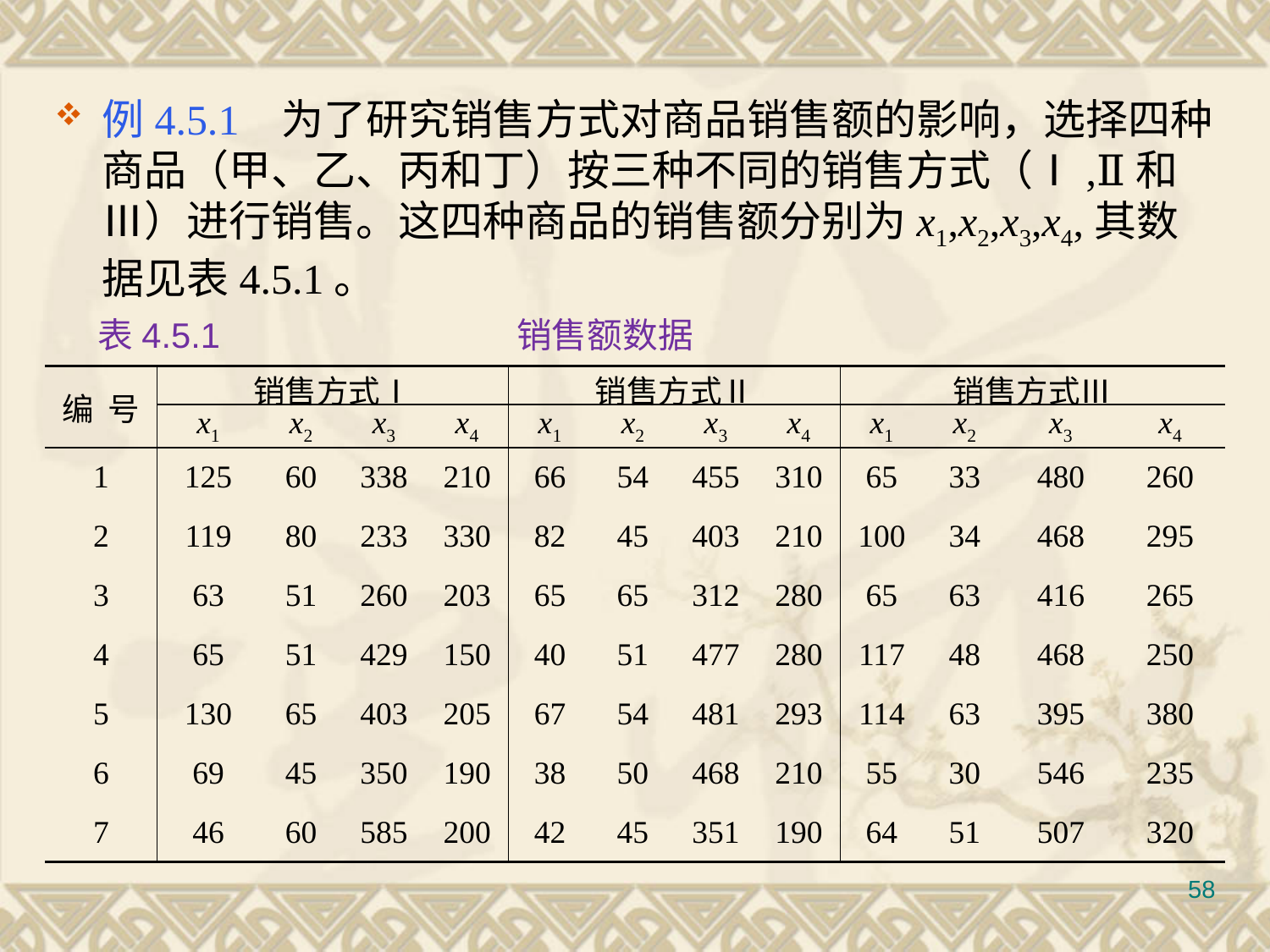

#
例4.5.1   为了研究销售方式对商品销售额的影响，选择四种商品（甲、乙、丙和丁）按三种不同的销售方式（Ⅰ,Ⅱ和Ⅲ）进行销售。这四种商品的销售额分别为x1,x2,x3,x4,其数据见表4.5.1。
表4.5.1			   销售额数据
| 编 号 | 销售方式Ⅰ |  |  |  | 销售方式Ⅱ |  |  |  | 销售方式Ⅲ |  |  |  |
| --- | --- | --- | --- | --- | --- | --- | --- | --- | --- | --- | --- | --- |
|  | x1 | x2 | x3 | x4 | x1 | x2 | x3 | x4 | x1 | x2 | x3 | x4 |
| 1 | 125 | 60 | 338 | 210 | 66 | 54 | 455 | 310 | 65 | 33 | 480 | 260 |
| 2 | 119 | 80 | 233 | 330 | 82 | 45 | 403 | 210 | 100 | 34 | 468 | 295 |
| 3 | 63 | 51 | 260 | 203 | 65 | 65 | 312 | 280 | 65 | 63 | 416 | 265 |
| 4 | 65 | 51 | 429 | 150 | 40 | 51 | 477 | 280 | 117 | 48 | 468 | 250 |
| 5 | 130 | 65 | 403 | 205 | 67 | 54 | 481 | 293 | 114 | 63 | 395 | 380 |
| 6 | 69 | 45 | 350 | 190 | 38 | 50 | 468 | 210 | 55 | 30 | 546 | 235 |
| 7 | 46 | 60 | 585 | 200 | 42 | 45 | 351 | 190 | 64 | 51 | 507 | 320 |
58